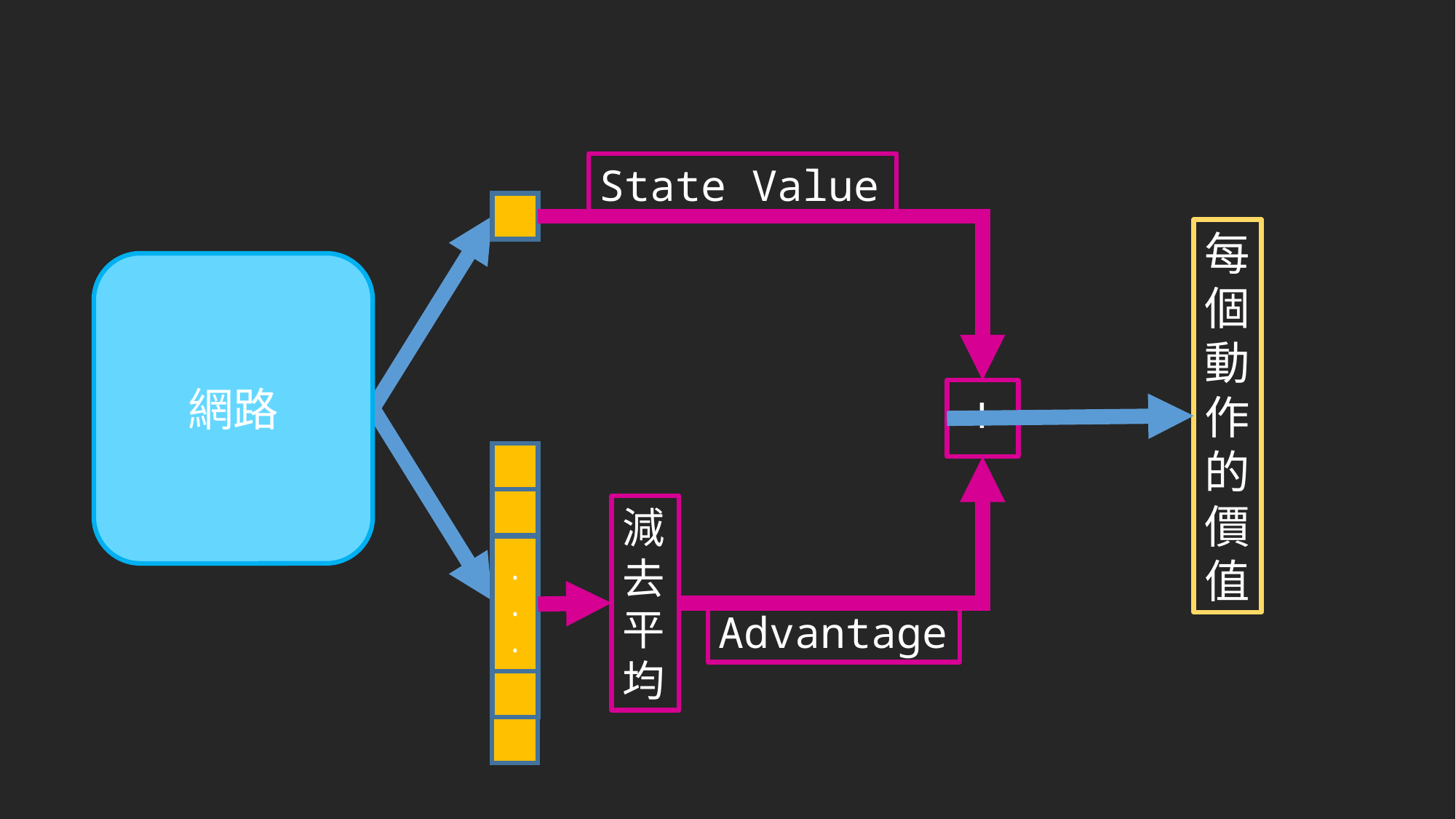

State Value

每個動作的價值
網路
+

減去平均
. . .
Advantage